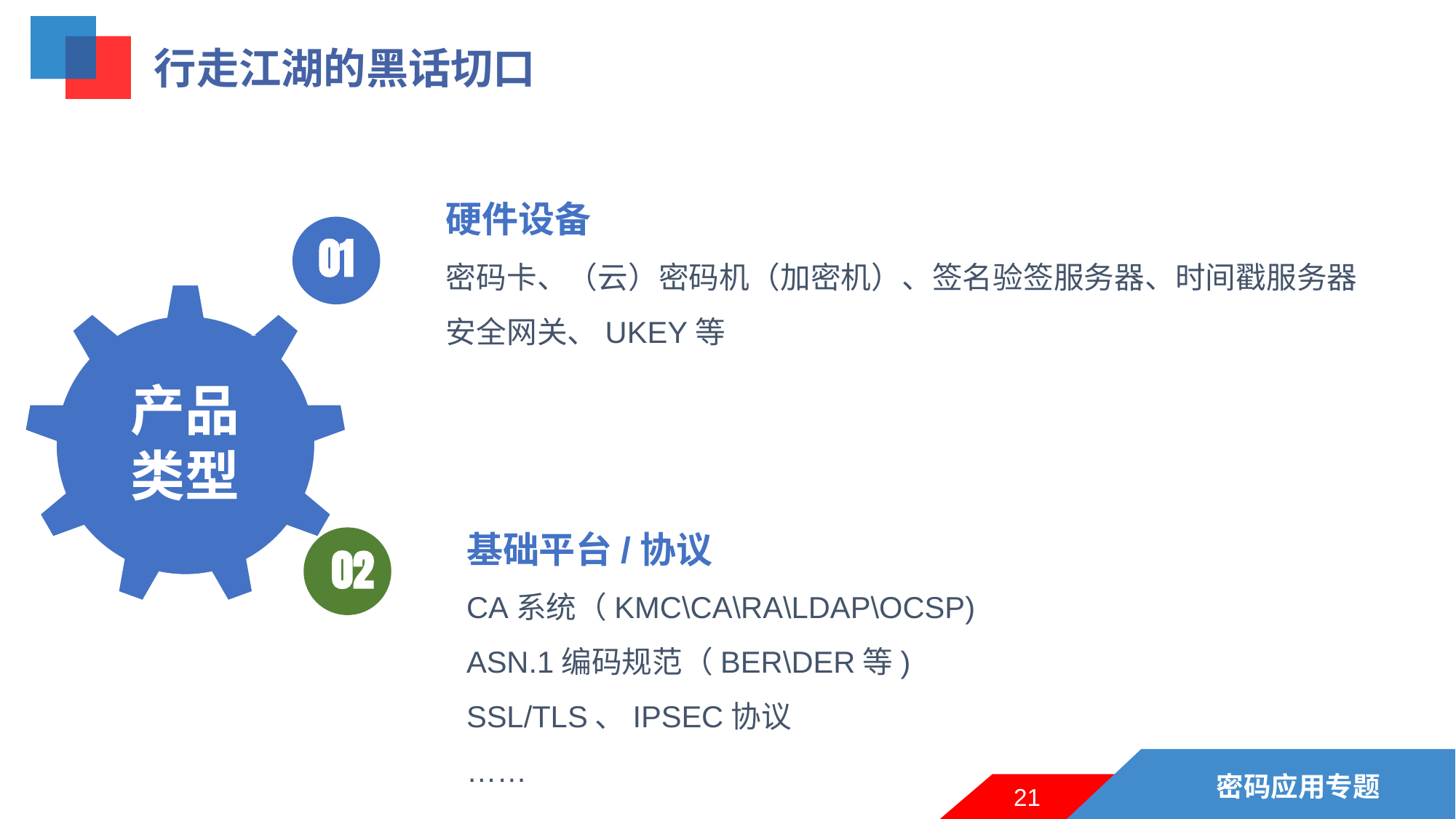

# 行走江湖的黑话切口
硬件设备
密码卡、（云）密码机（加密机）、签名验签服务器、时间戳服务器
安全网关、UKEY等

01

产品
类型
基础平台/协议
CA系统（KMC\CA\RA\LDAP\OCSP)
ASN.1编码规范（BER\DER等)
SSL/TLS、IPSEC协议
……

02